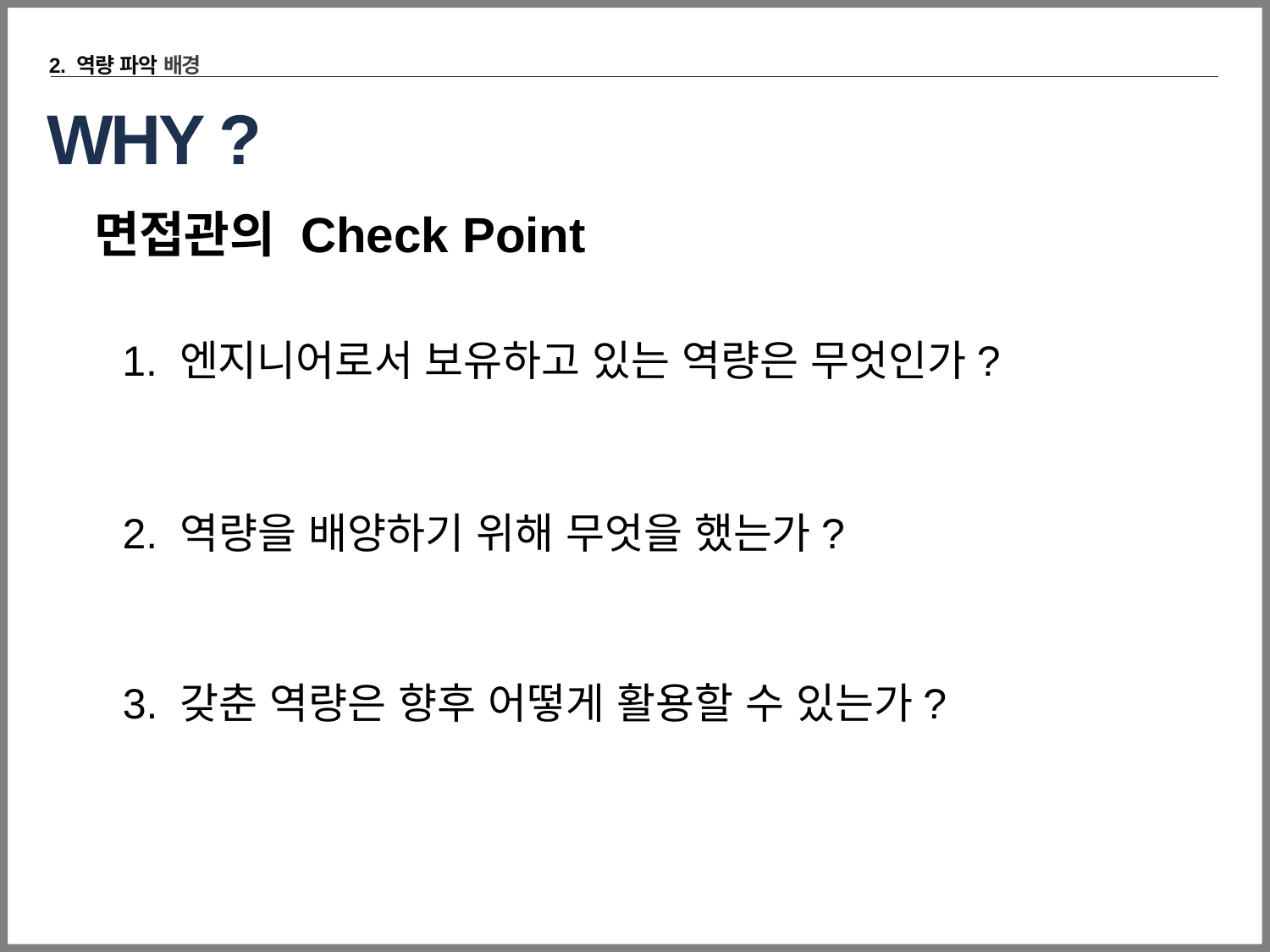

2. 역량 파악 배경
# WHY ?
면접관의 Check Point
1. 엔지니어로서 보유하고 있는 역량은 무엇인가?
2. 역량을 배양하기 위해 무엇을 했는가?
3. 갖춘 역량은 향후 어떻게 활용할 수 있는가?